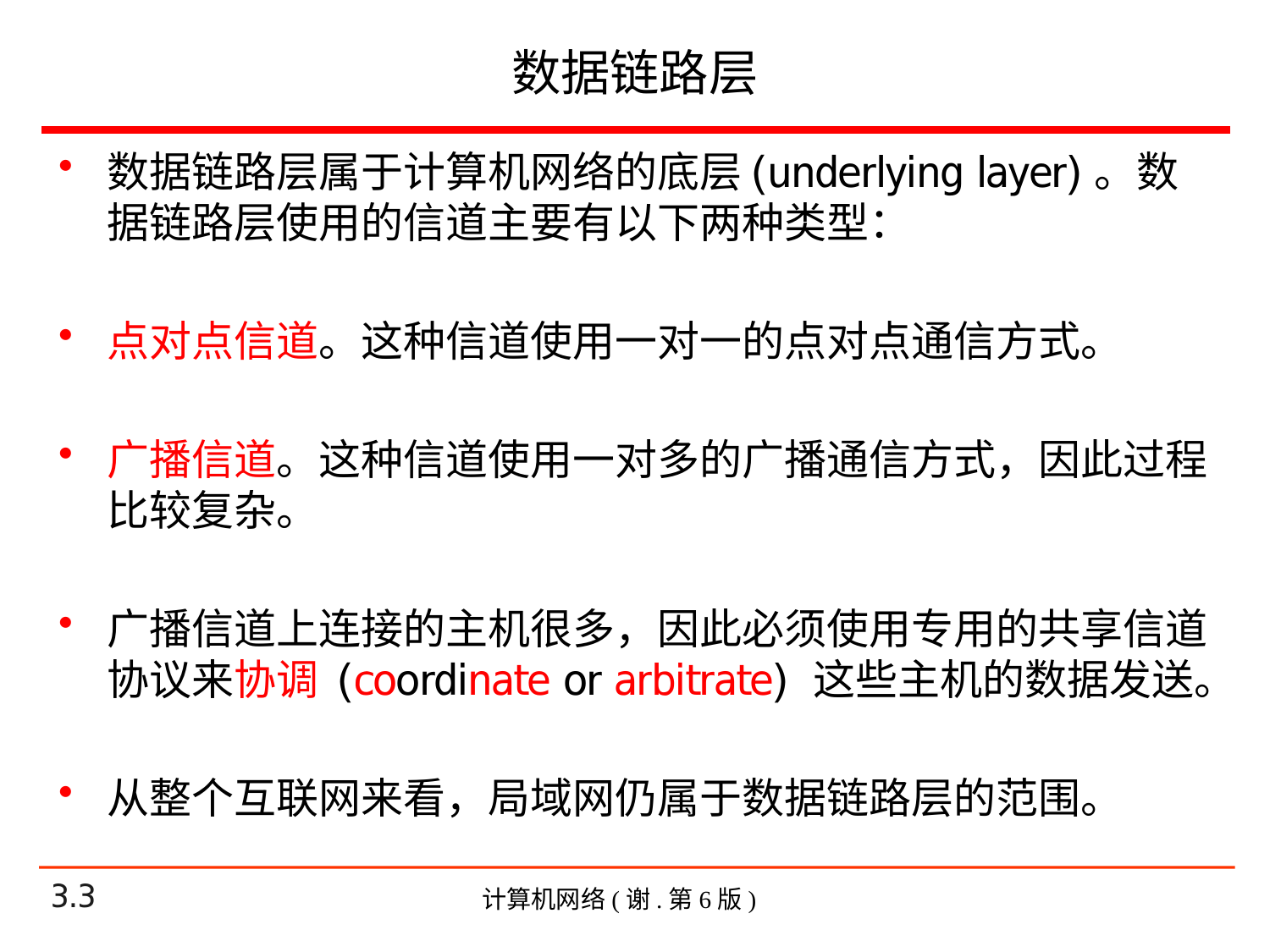

# 数据链路层
数据链路层属于计算机网络的底层(underlying layer)。数据链路层使用的信道主要有以下两种类型：

点对点信道。这种信道使用一对一的点对点通信方式。

广播信道。这种信道使用一对多的广播通信方式，因此过程比较复杂。

广播信道上连接的主机很多，因此必须使用专用的共享信道协议来协调 (coordinate or arbitrate) 这些主机的数据发送。

从整个互联网来看，局域网仍属于数据链路层的范围。